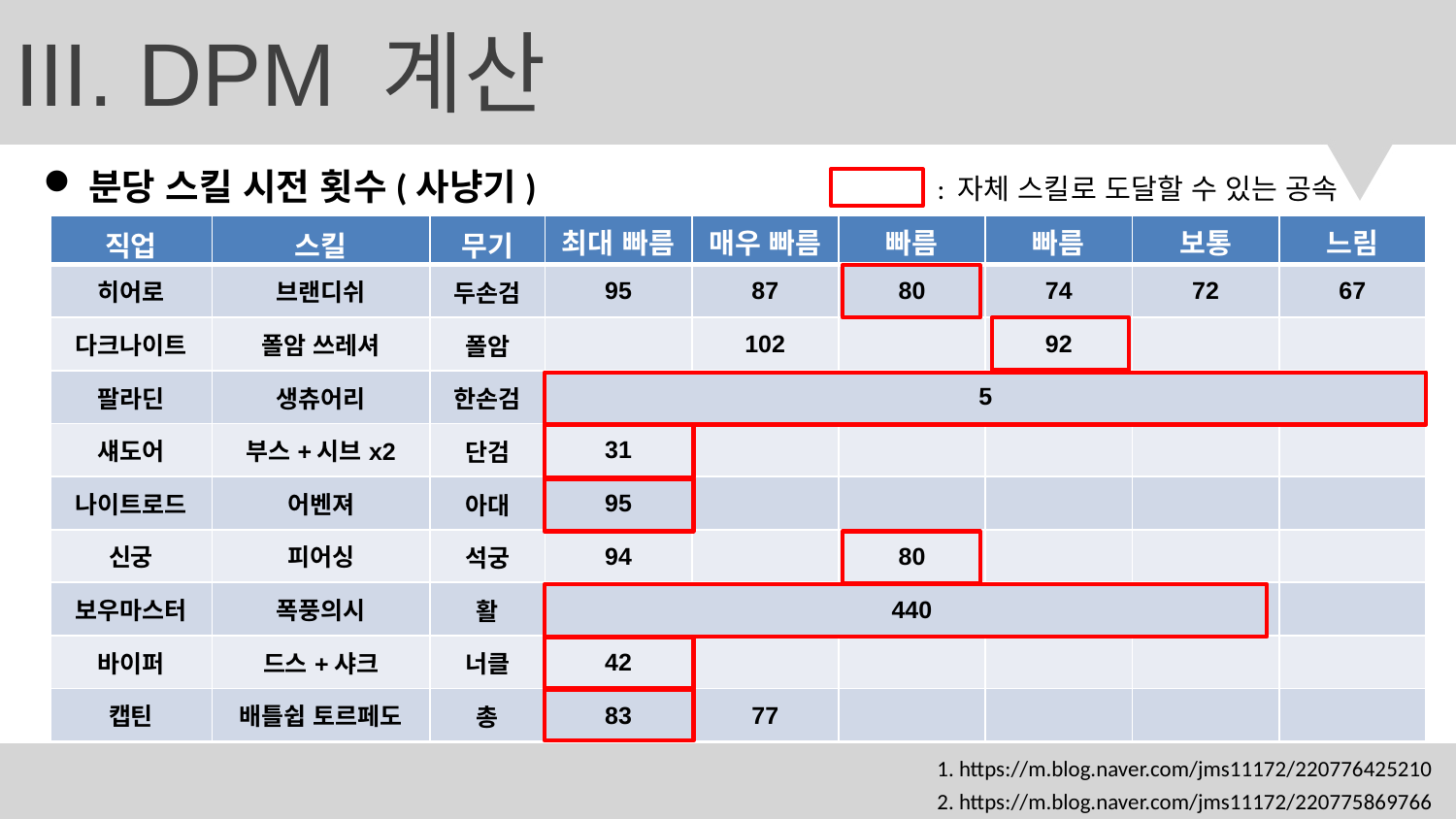

# III. DPM 계산
분당 스킬 시전 횟수(사냥기)
: 자체 스킬로 도달할 수 있는 공속

| 직업 | 스킬 | 무기 | 최대 빠름 | 매우 빠름 | 빠름 | 빠름 | 보통 | 느림 |
| --- | --- | --- | --- | --- | --- | --- | --- | --- |
| 히어로 | 브랜디쉬 | 두손검 | 95 | 87 | 80 | 74 | 72 | 67 |
| 다크나이트 | 폴암 쓰레셔 | 폴암 |  | 102 |  | 92 |  |  |
| 팔라딘 | 생츄어리 | 한손검 | 5 |  |  |  |  |  |
| 섀도어 | 부스+시브x2 | 단검 | 31 |  |  |  |  |  |
| 나이트로드 | 어벤져 | 아대 | 95 |  |  |  |  |  |
| 신궁 | 피어싱 | 석궁 | 94 |  | 80 |  |  |  |
| 보우마스터 | 폭풍의시 | 활 | 440 |  |  |  |  |  |
| 바이퍼 | 드스+샤크 | 너클 | 42 |  |  |  |  |  |
| 캡틴 | 배틀쉽 토르페도 | 총 | 83 | 77 |  |  |  |  |

1. https://m.blog.naver.com/jms11172/220776425210
2. https://m.blog.naver.com/jms11172/220775869766